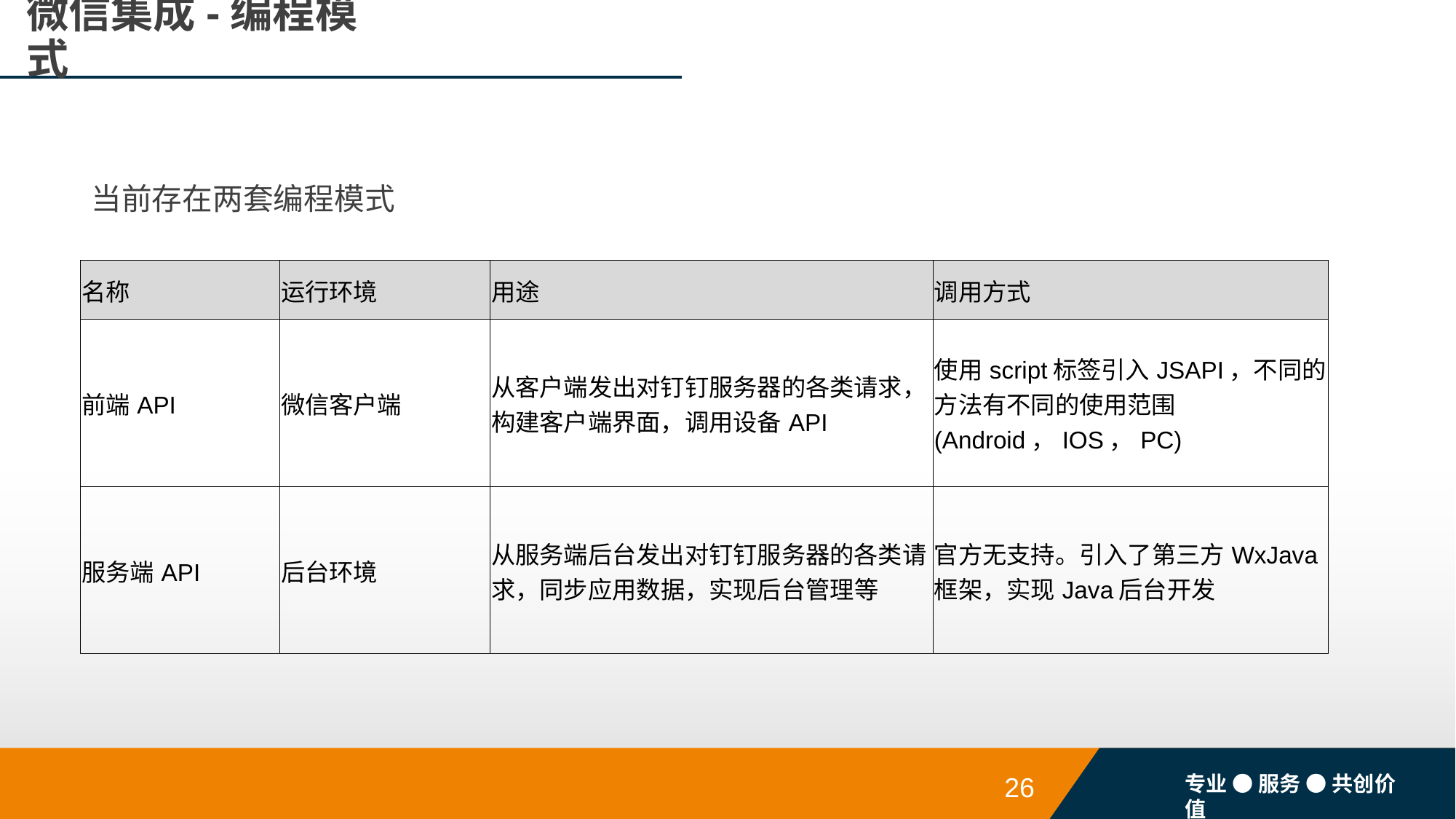

# 微信集成-编程模式
当前存在两套编程模式
| 名称 | 运行环境 | 用途 | 调用方式 |
| --- | --- | --- | --- |
| 前端API | 微信客户端 | 从客户端发出对钉钉服务器的各类请求，构建客户端界面，调用设备API | 使用script标签引入JSAPI，不同的方法有不同的使用范围(Android，IOS，PC) |
| 服务端API | 后台环境 | 从服务端后台发出对钉钉服务器的各类请求，同步应用数据，实现后台管理等 | 官方无支持。引入了第三方WxJava框架，实现Java后台开发 |